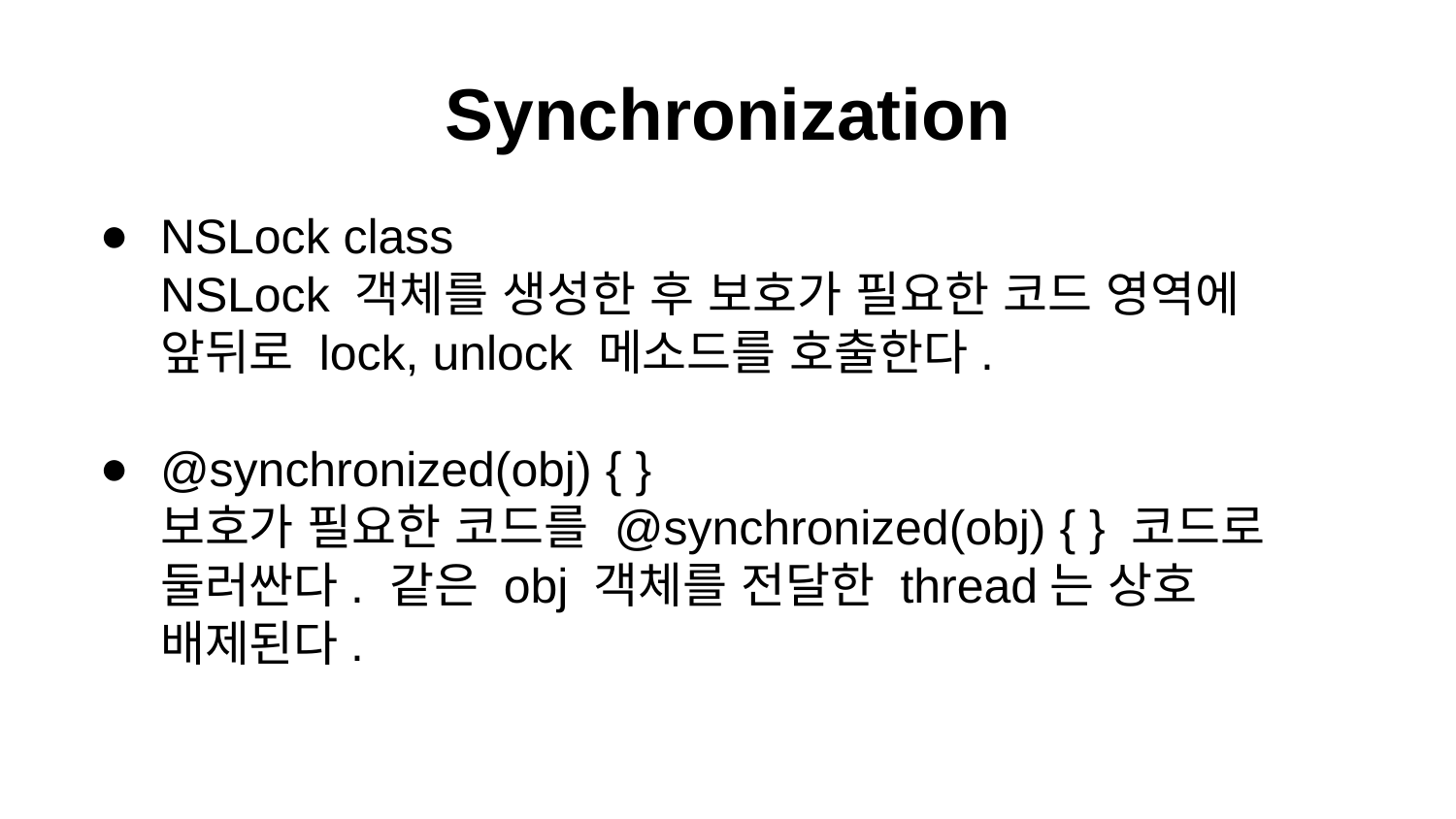

# Synchronization
NSLock class
NSLock 객체를 생성한 후 보호가 필요한 코드 영역에 앞뒤로 lock, unlock 메소드를 호출한다.

@synchronized(obj) { }
보호가 필요한 코드를 @synchronized(obj) { } 코드로 둘러싼다. 같은 obj 객체를 전달한 thread는 상호 배제된다.